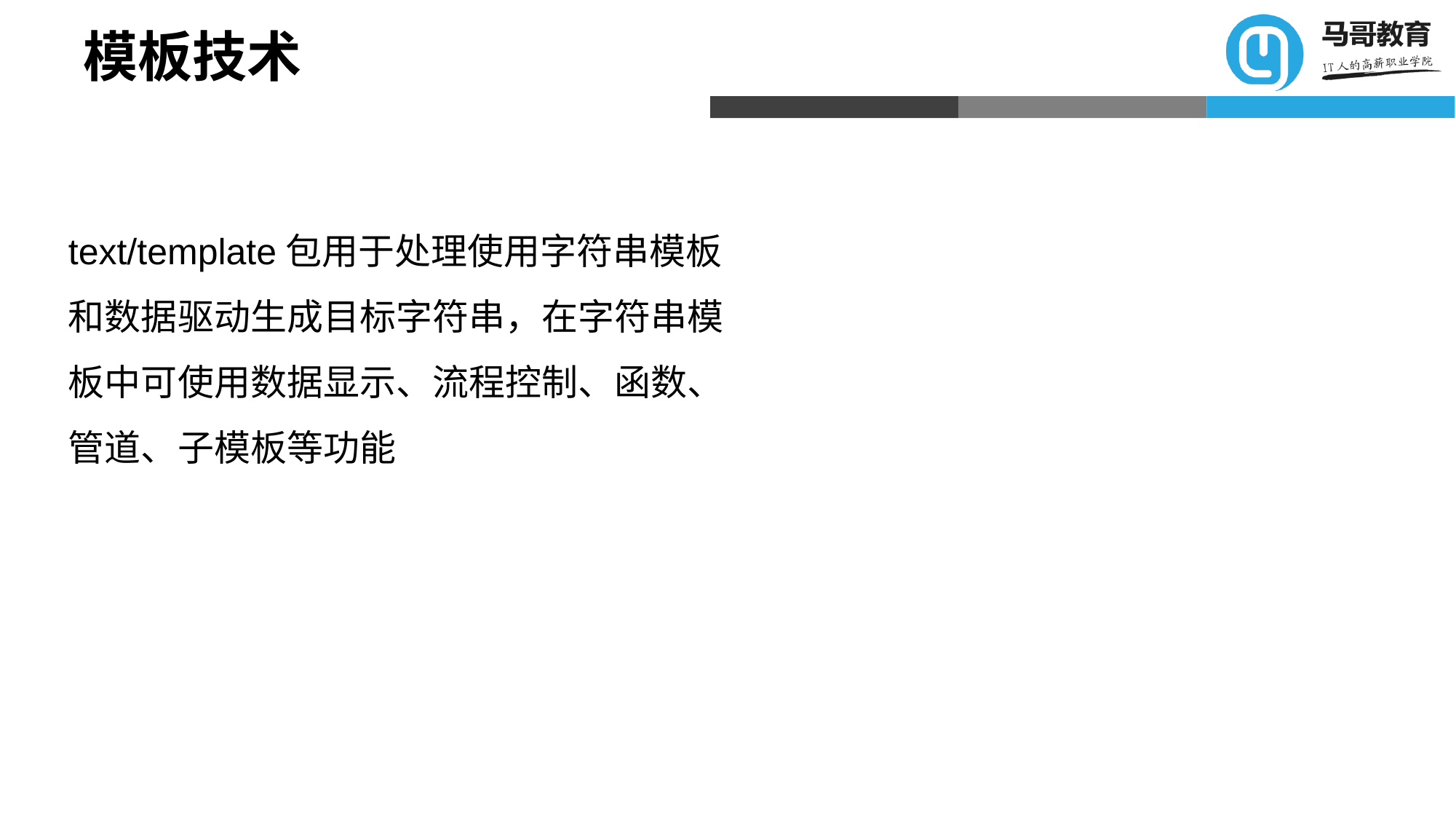

# 模板技术
text/template包用于处理使用字符串模板和数据驱动生成目标字符串，在字符串模板中可使用数据显示、流程控制、函数、管道、子模板等功能